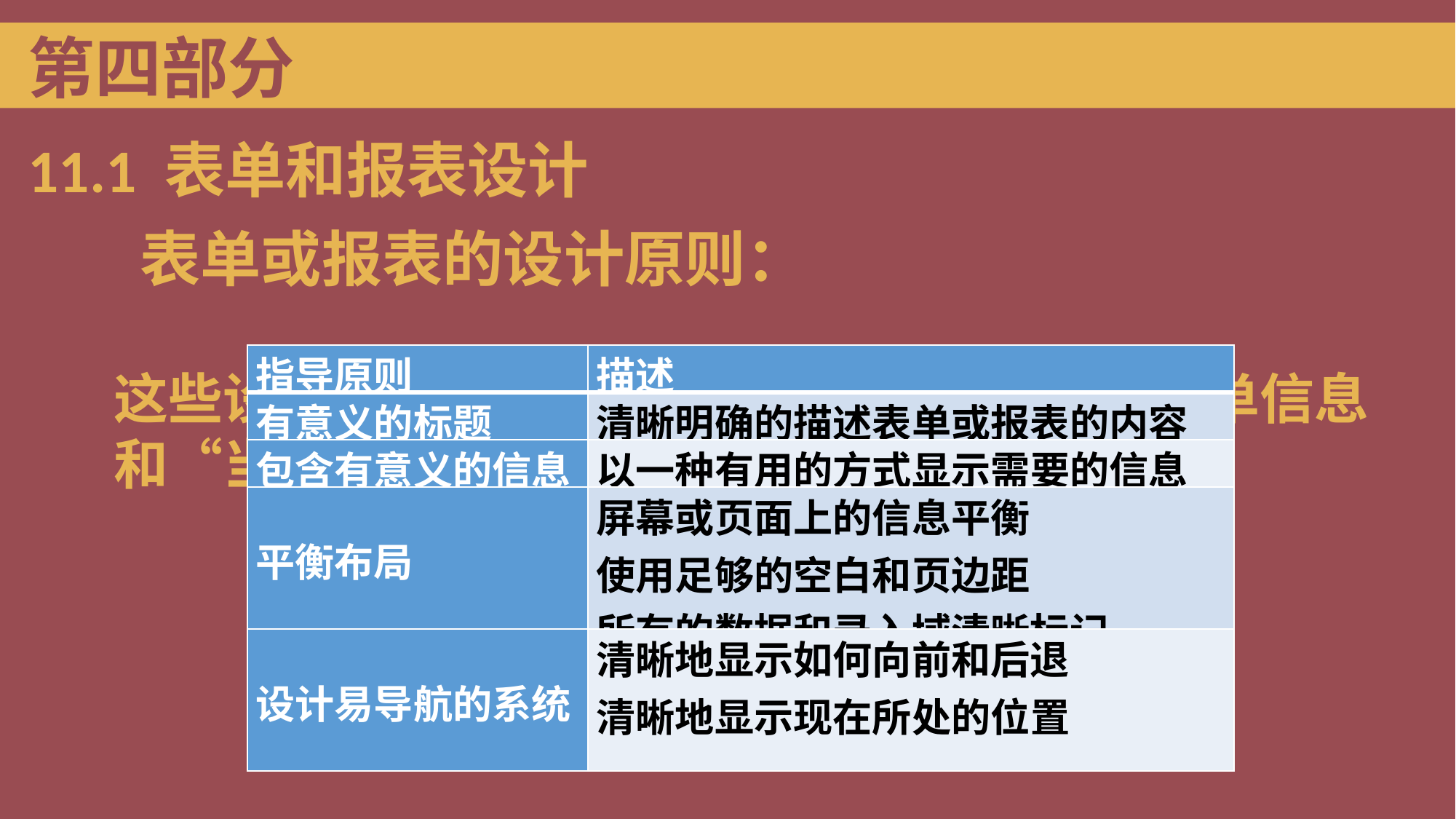

第四部分

11.1 表单和报表设计

   表单或报表的设计原则：

| 指导原则 | 描述 |
| --- | --- |
| 有意义的标题 | 清晰明确的描述表单或报表的内容 |
| 包含有意义的信息 | 以一种有用的方式显示需要的信息 |
| 平衡布局 | 屏幕或页面上的信息平衡 使用足够的空白和页边距 所有的数据和录入域清晰标记 |
| 设计易导航的系统 | 清晰地显示如何向前和后退 清晰地显示现在所处的位置 |
这些设计原则在如下附录的“预订客房”的表单信息
和“当日房间状态”的报表中将得到充分体现：